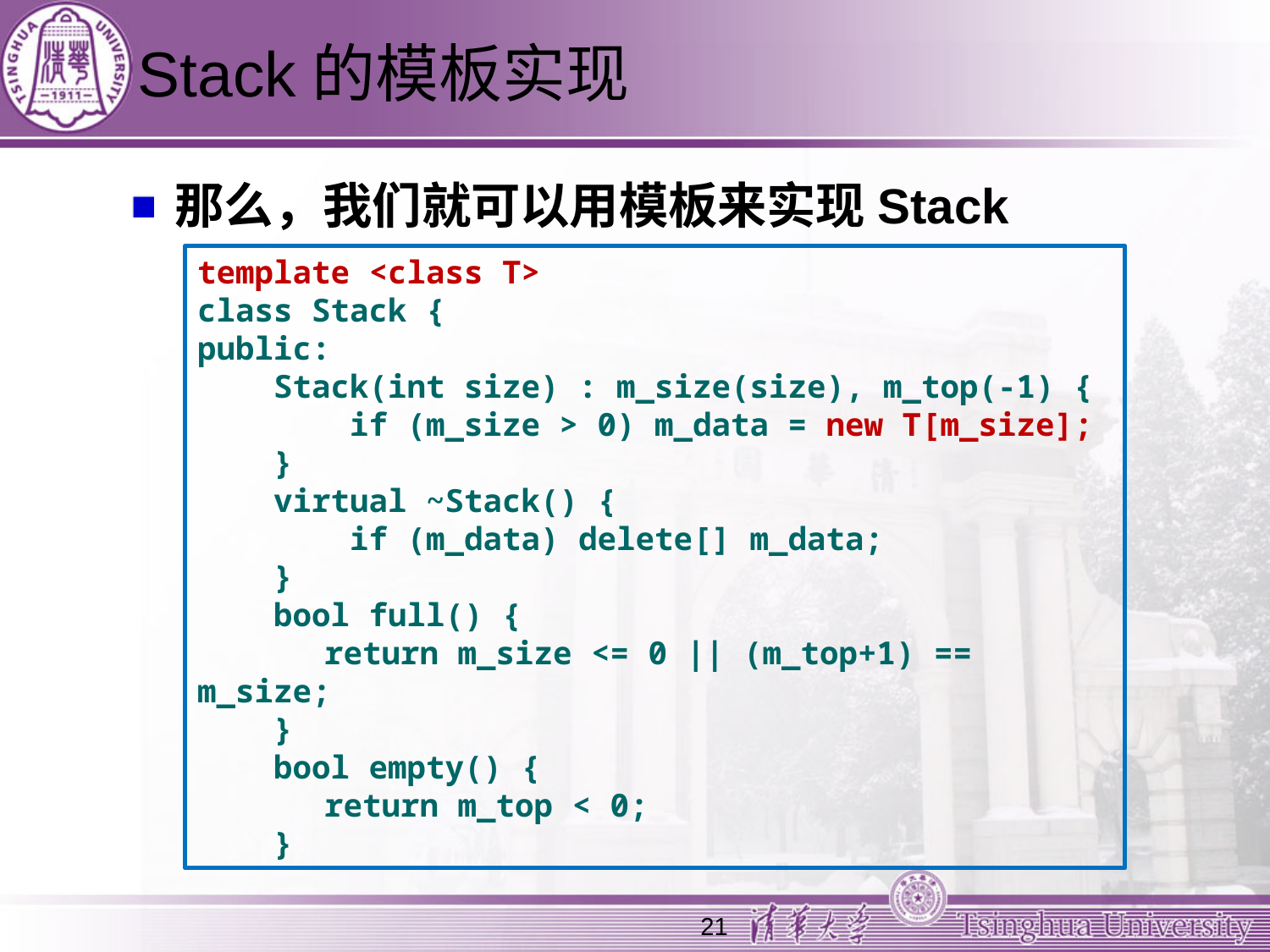

# Stack的模板实现
那么，我们就可以用模板来实现Stack
template <class T>
class Stack {
public:
    Stack(int size) : m_size(size), m_top(-1) {
        if (m_size > 0) m_data = new T[m_size];
    }
    virtual ~Stack() {
        if (m_data) delete[] m_data;
    }
    bool full() {
	return m_size <= 0 || (m_top+1) == m_size;
    }
    bool empty() {
	return m_top < 0;
    }
21